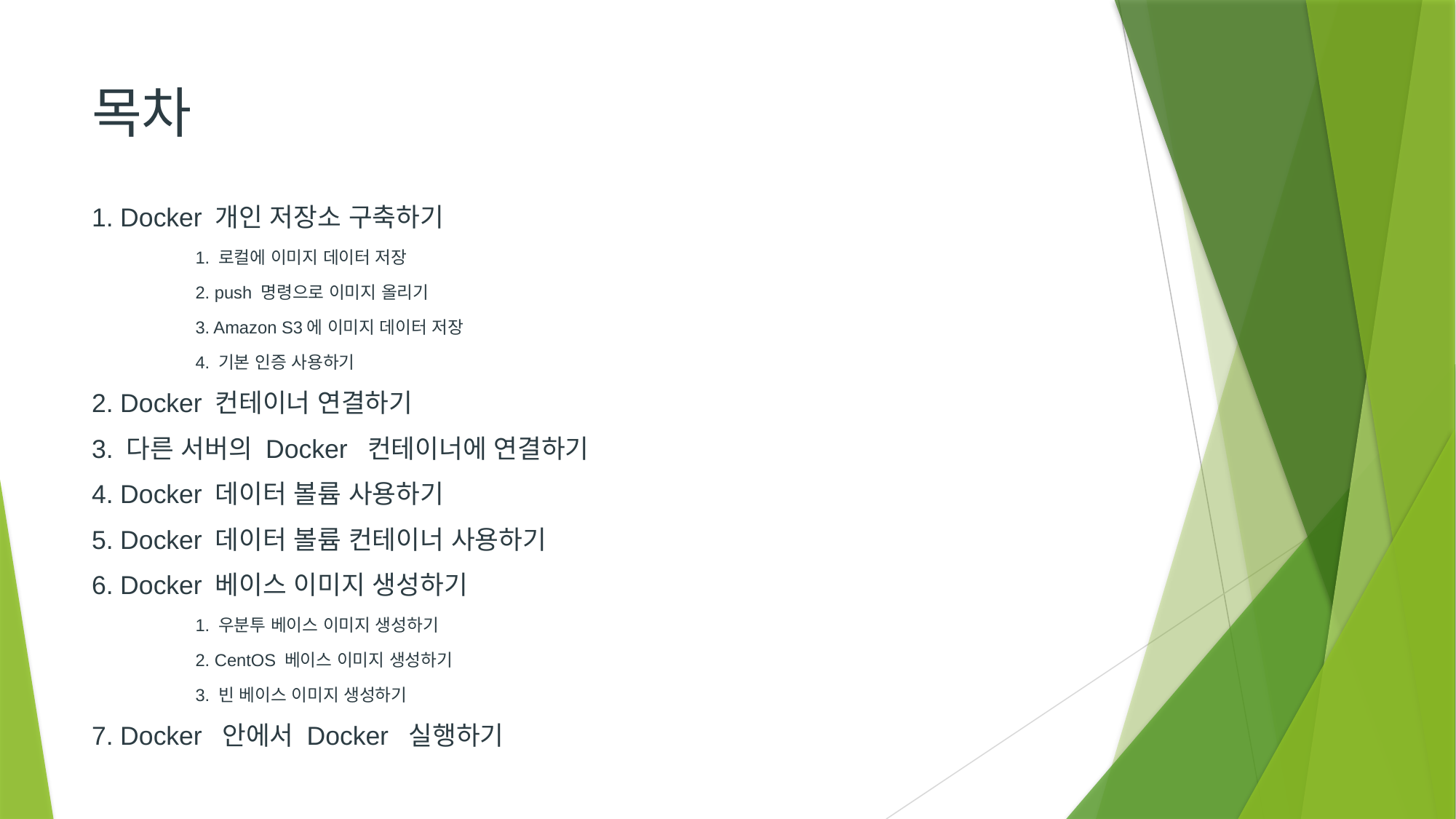

# 목차
1. Docker 개인 저장소 구축하기
	1. 로컬에 이미지 데이터 저장
	2. push 명령으로 이미지 올리기
	3. Amazon S3에 이미지 데이터 저장
	4. 기본 인증 사용하기
2. Docker 컨테이너 연결하기
3. 다른 서버의 Docker  컨테이너에 연결하기
4. Docker 데이터 볼륨 사용하기
5. Docker 데이터 볼륨 컨테이너 사용하기
6. Docker 베이스 이미지 생성하기
	1. 우분투 베이스 이미지 생성하기
	2. CentOS 베이스 이미지 생성하기
	3. 빈 베이스 이미지 생성하기
7. Docker  안에서 Docker  실행하기